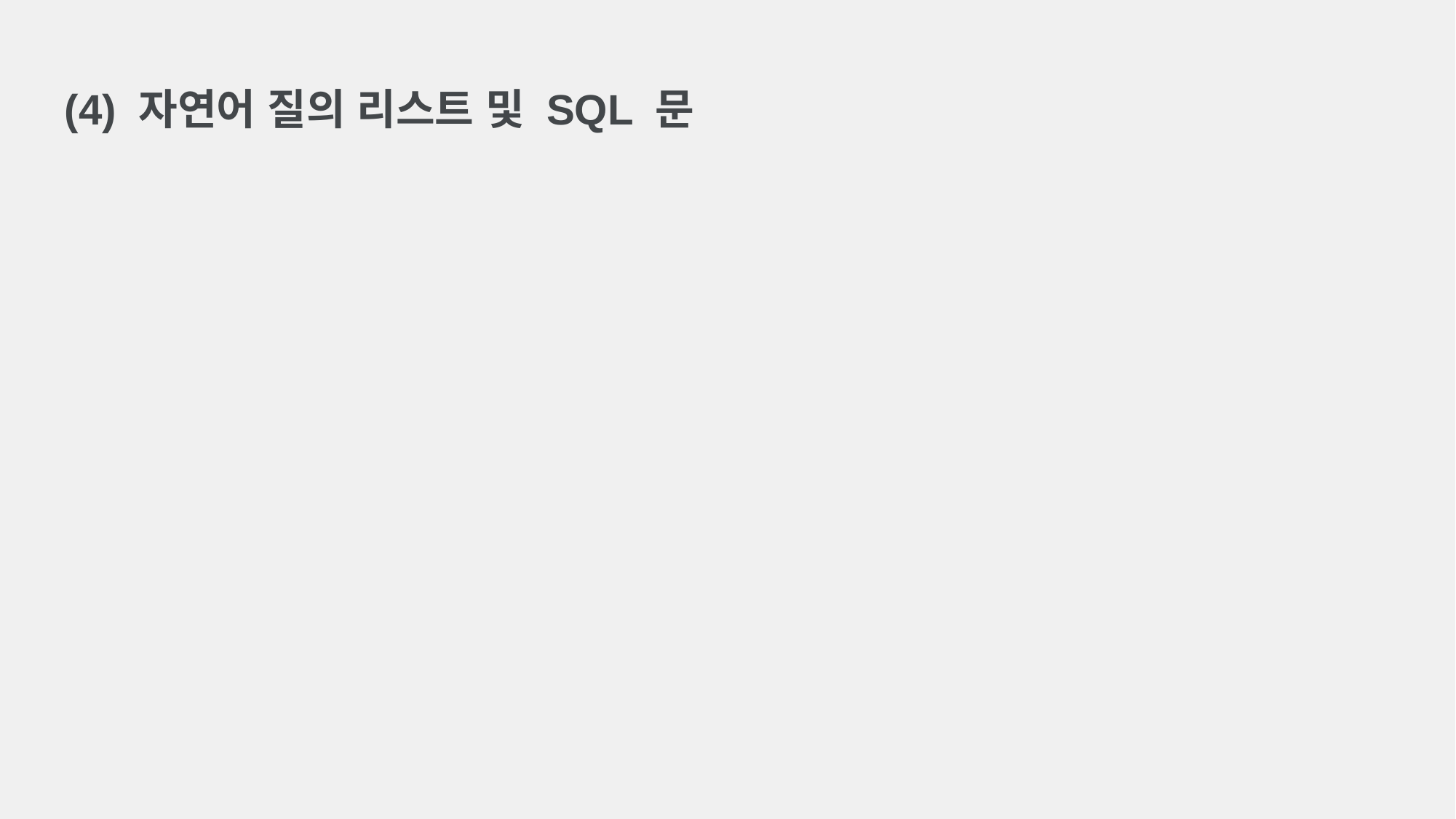

(4) 자연어 질의 리스트 및 SQL 문